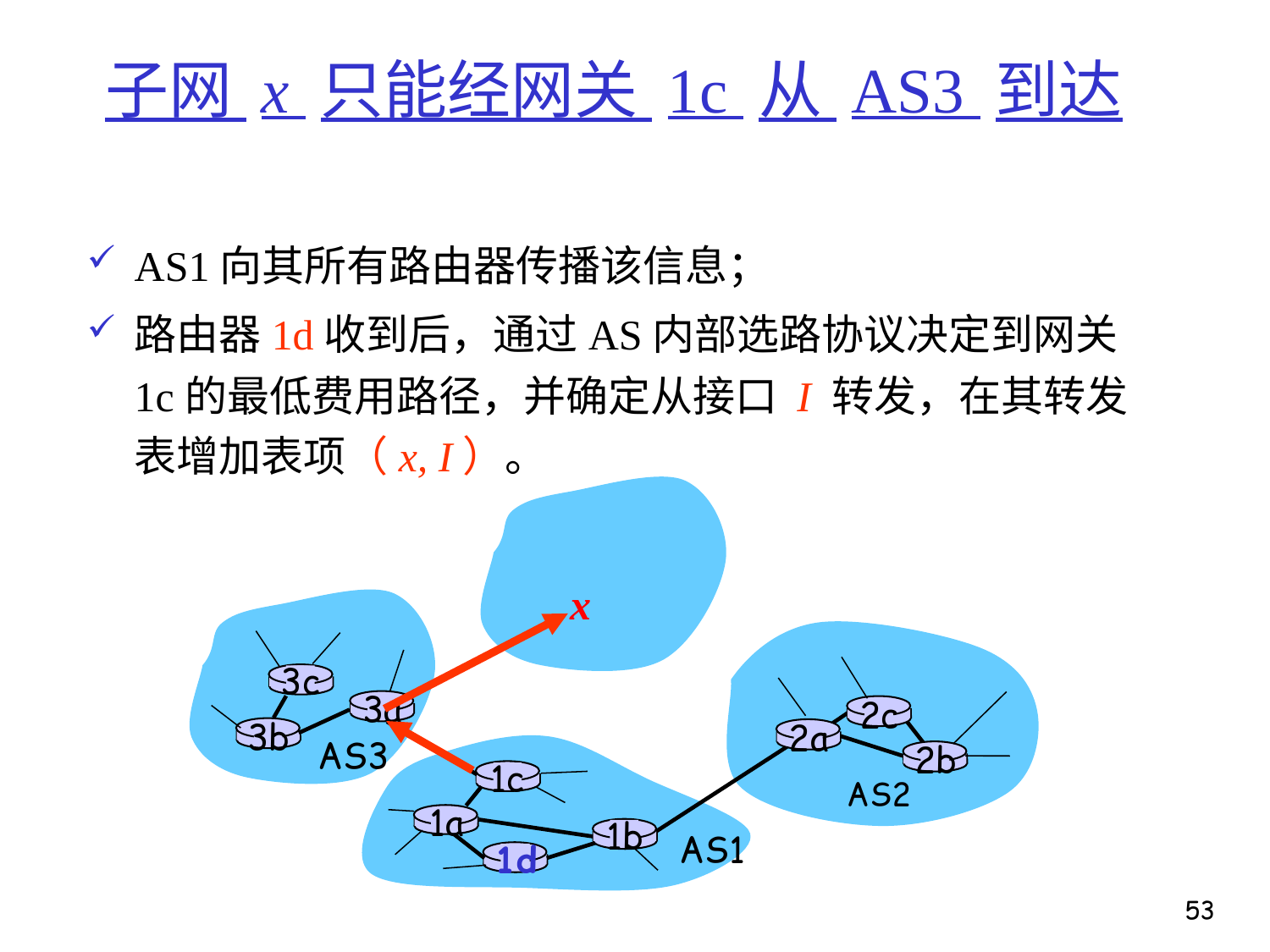

# 子网 x 只能经网关 1c 从 AS3 到达
AS1向其所有路由器传播该信息；
路由器1d收到后，通过AS内部选路协议决定到网关1c的最低费用路径，并确定从接口 I 转发，在其转发表增加表项（x, I）。

x

3c

3a
2c

3b

2a

AS3

2b

1c

AS2

1a

1b

AS1

1d

53